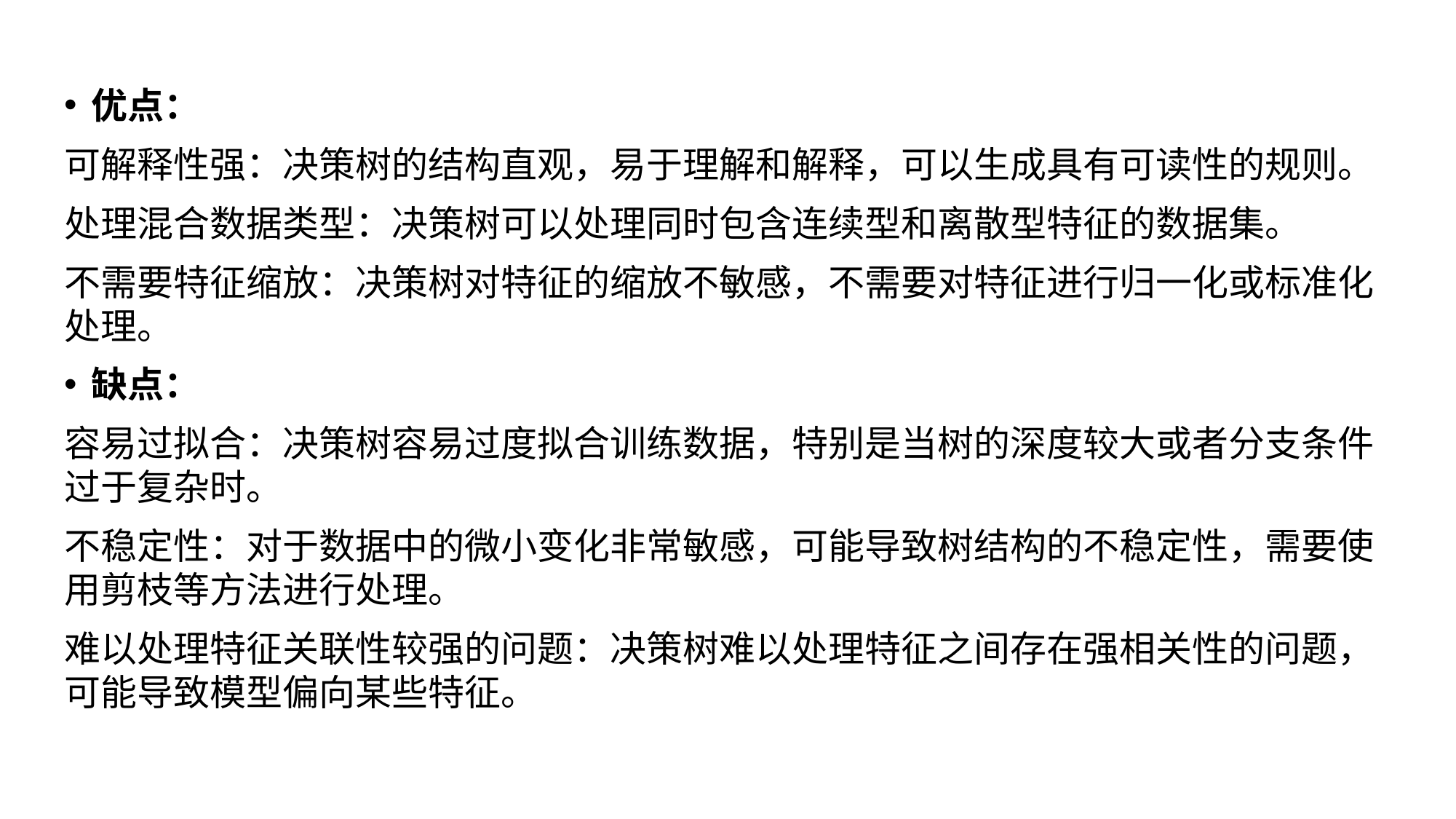

优点：
可解释性强：决策树的结构直观，易于理解和解释，可以生成具有可读性的规则。
处理混合数据类型：决策树可以处理同时包含连续型和离散型特征的数据集。
不需要特征缩放：决策树对特征的缩放不敏感，不需要对特征进行归一化或标准化处理。
缺点：
容易过拟合：决策树容易过度拟合训练数据，特别是当树的深度较大或者分支条件过于复杂时。
不稳定性：对于数据中的微小变化非常敏感，可能导致树结构的不稳定性，需要使用剪枝等方法进行处理。
难以处理特征关联性较强的问题：决策树难以处理特征之间存在强相关性的问题，可能导致模型偏向某些特征。